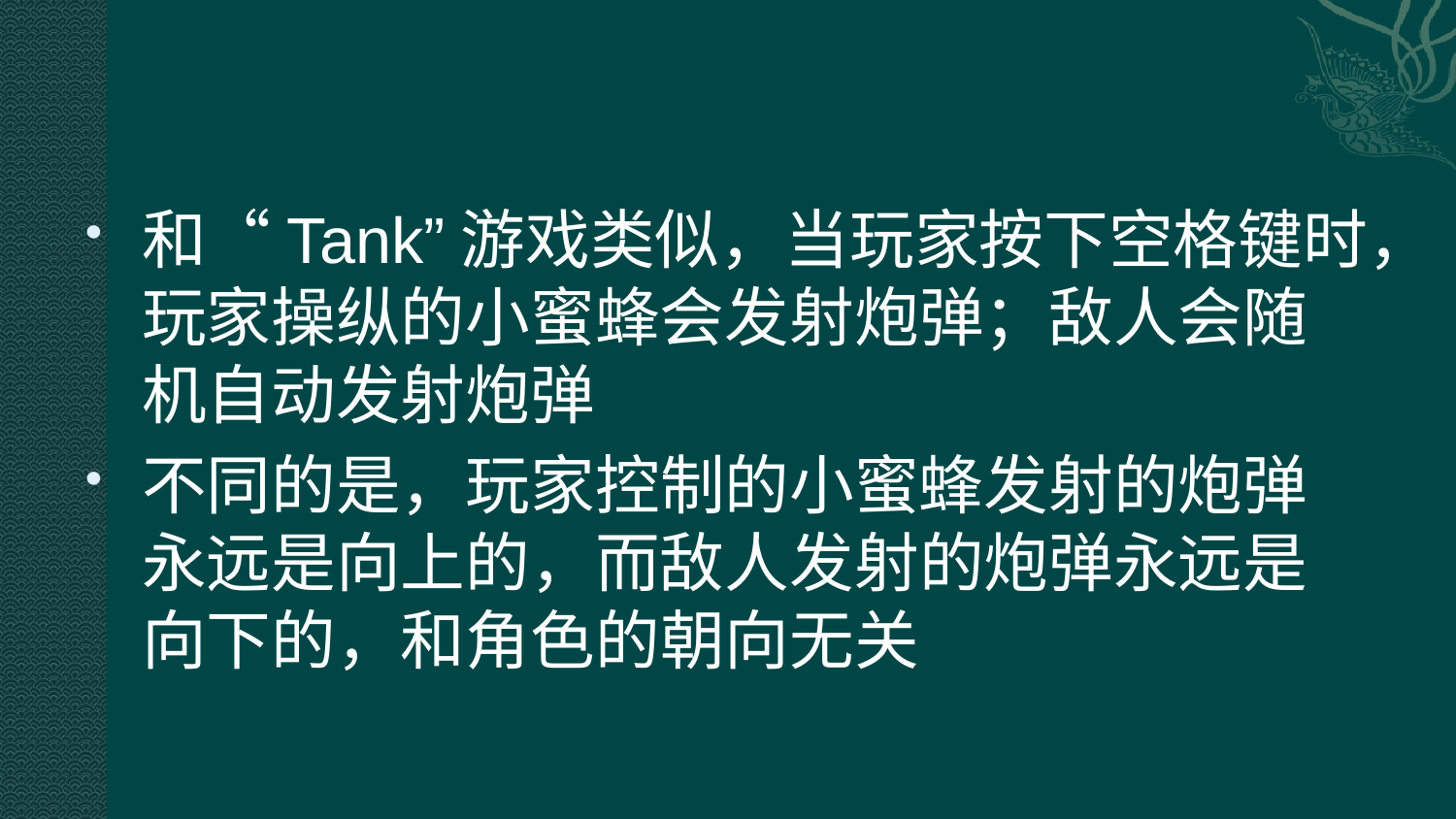

#
和“Tank”游戏类似，当玩家按下空格键时，玩家操纵的小蜜蜂会发射炮弹；敌人会随机自动发射炮弹
不同的是，玩家控制的小蜜蜂发射的炮弹永远是向上的，而敌人发射的炮弹永远是向下的，和角色的朝向无关